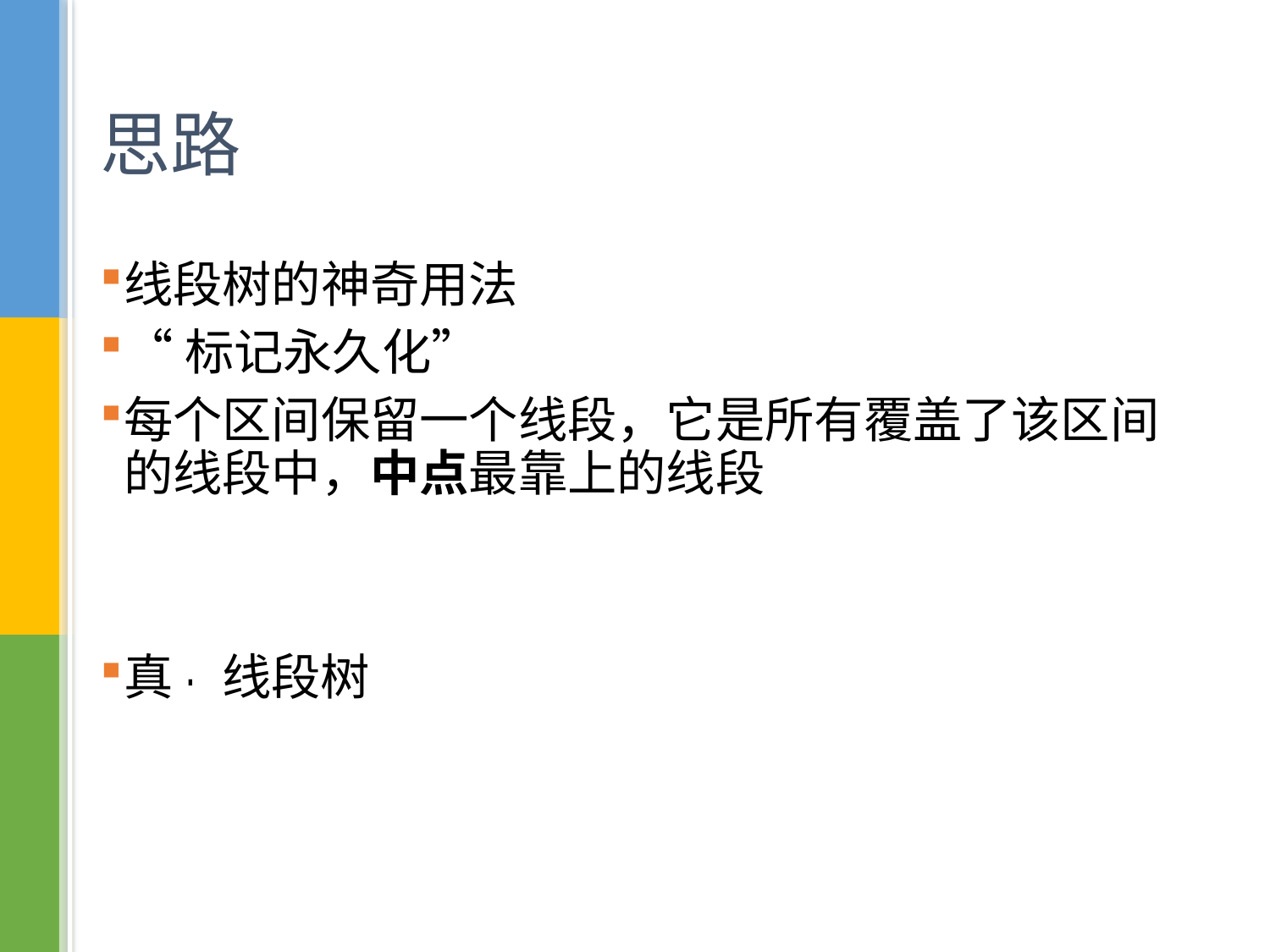

# 思路
线段树的神奇用法
“标记永久化”
每个区间保留一个线段，它是所有覆盖了该区间的线段中，中点最靠上的线段

真· 线段树